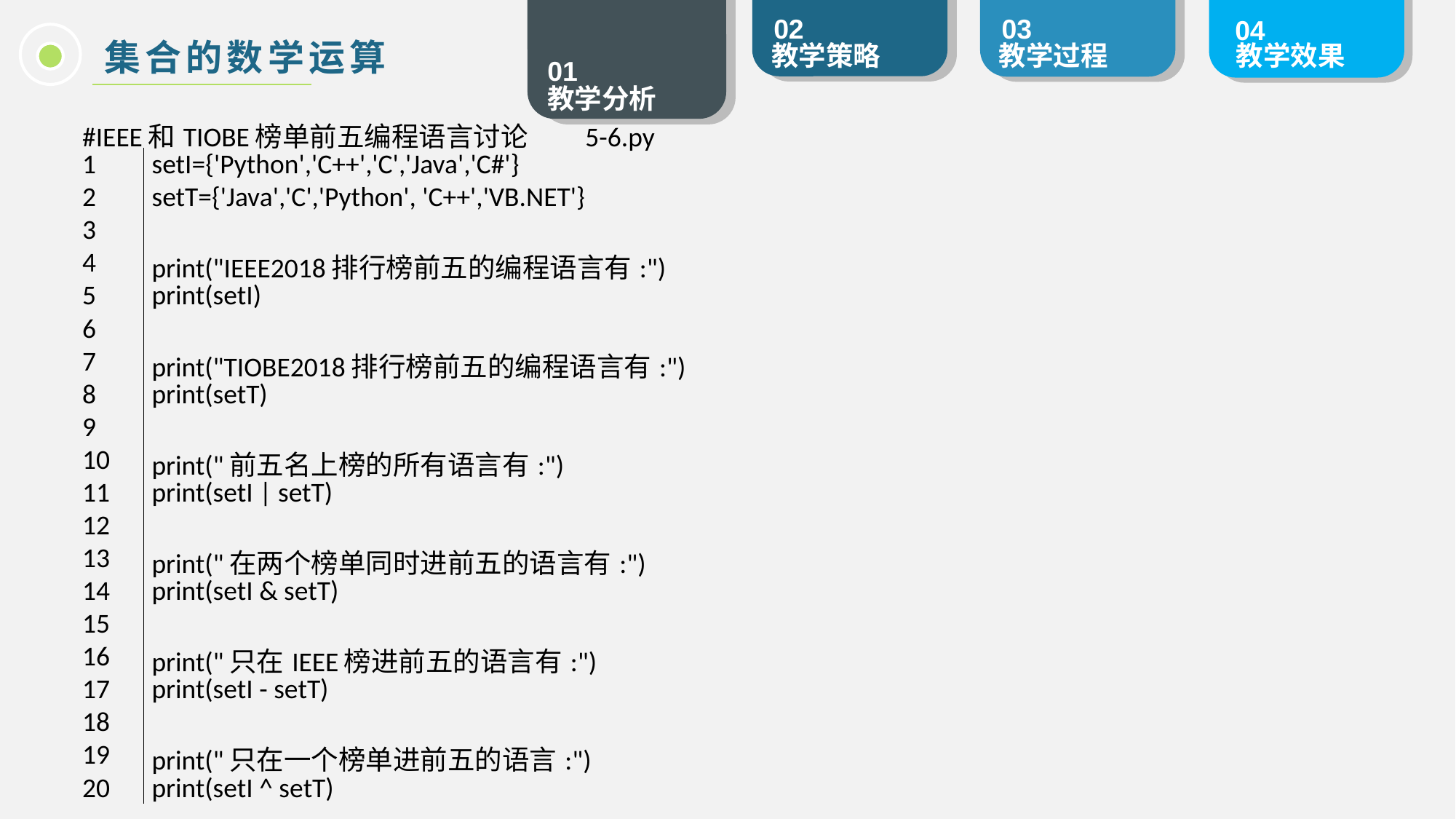

集合的数学运算
| #IEEE和TIOBE榜单前五编程语言讨论 5-6.py |  |
| --- | --- |
| 1 | setI={'Python','C++','C','Java','C#'} |
| 2 | setT={'Java','C','Python', 'C++','VB.NET'} |
| 3 |  |
| 4 | print("IEEE2018排行榜前五的编程语言有:") |
| 5 | print(setI) |
| 6 |  |
| 7 | print("TIOBE2018排行榜前五的编程语言有:") |
| 8 | print(setT) |
| 9 |  |
| 10 | print("前五名上榜的所有语言有:") |
| 11 | print(setI | setT) |
| 12 |  |
| 13 | print("在两个榜单同时进前五的语言有:") |
| 14 | print(setI & setT) |
| 15 |  |
| 16 | print("只在IEEE榜进前五的语言有:") |
| 17 | print(setI - setT) |
| 18 |  |
| 19 | print("只在一个榜单进前五的语言:") |
| 20 | print(setI ^ setT) |